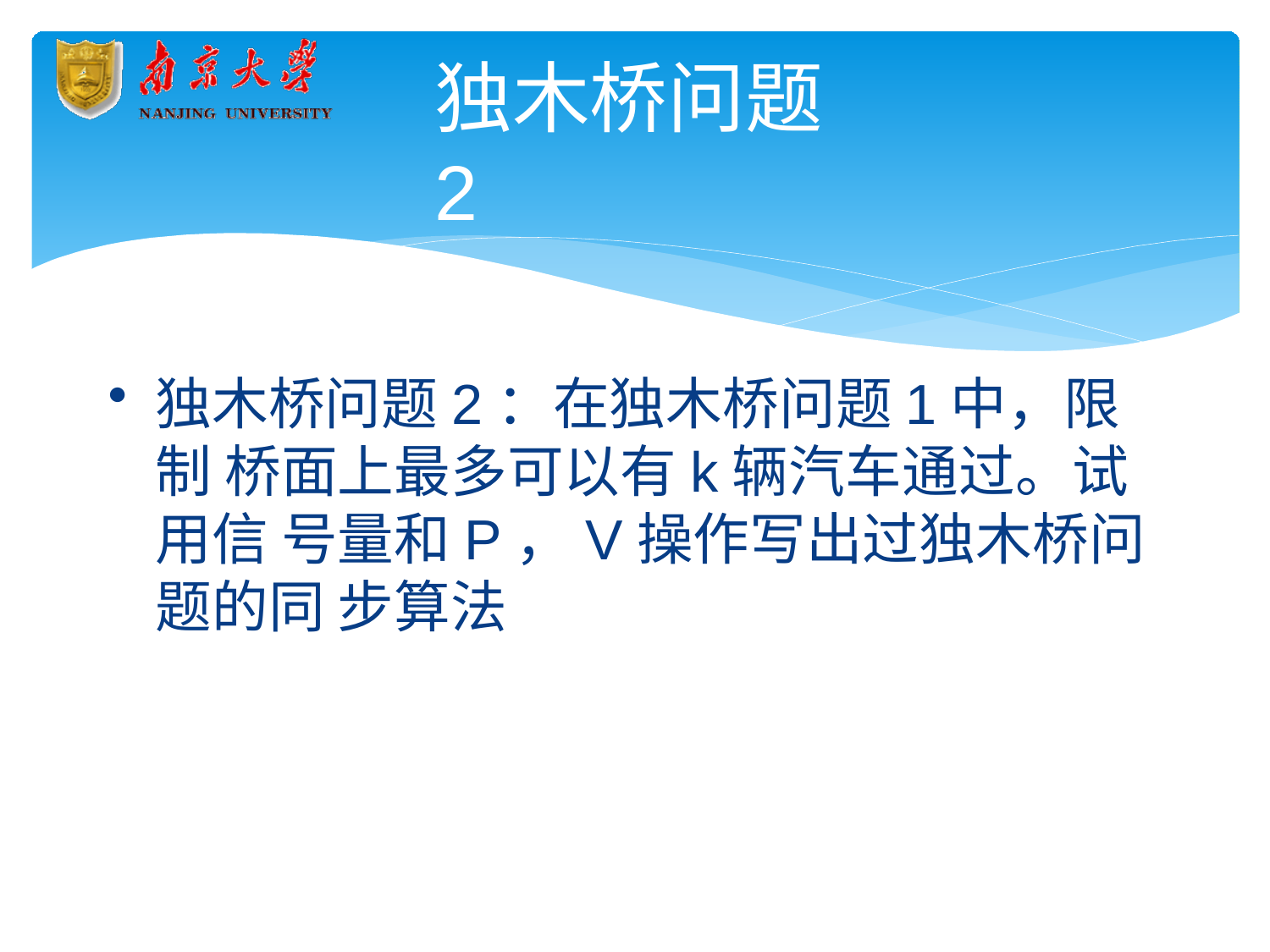

# 独木桥问题 2
独木桥问题2：在独木桥问题1中，限制 桥面上最多可以有k辆汽车通过。试用信 号量和P，V操作写出过独木桥问题的同 步算法